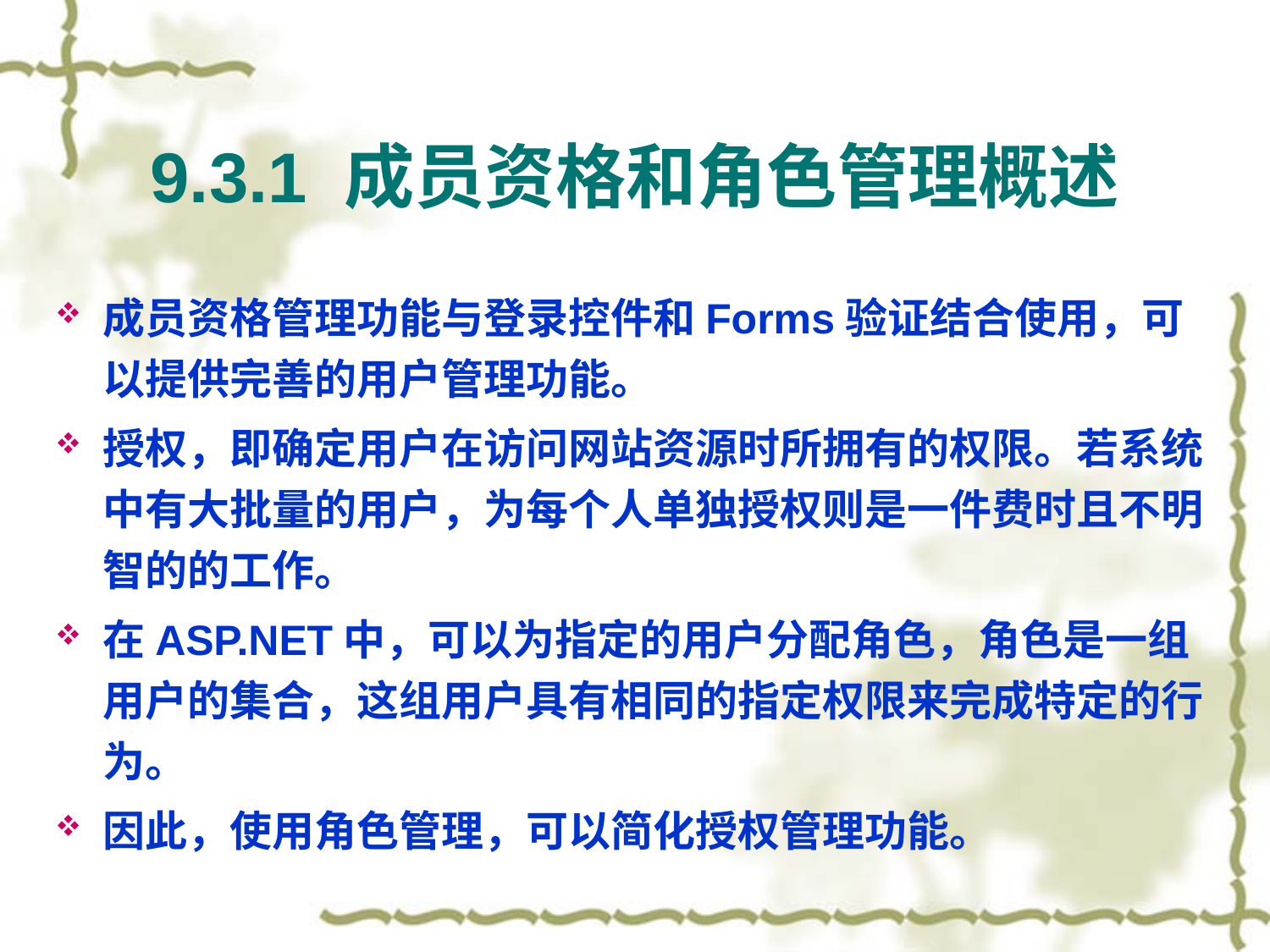

# 9.3.1 成员资格和角色管理概述
成员资格管理功能与登录控件和Forms验证结合使用，可以提供完善的用户管理功能。
授权，即确定用户在访问网站资源时所拥有的权限。若系统中有大批量的用户，为每个人单独授权则是一件费时且不明智的的工作。
在ASP.NET中，可以为指定的用户分配角色，角色是一组用户的集合，这组用户具有相同的指定权限来完成特定的行为。
因此，使用角色管理，可以简化授权管理功能。